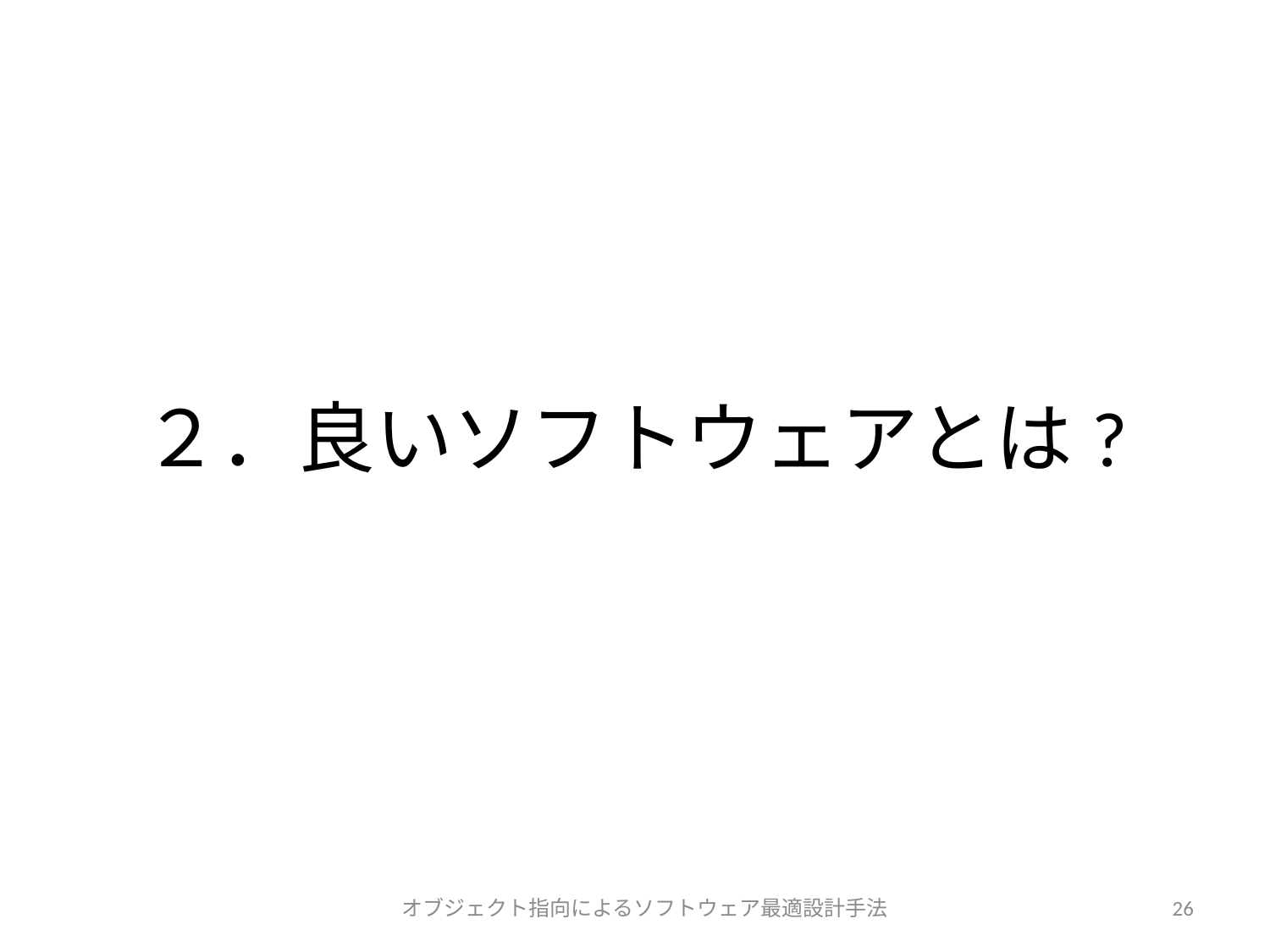

# ２．良いソフトウェアとは?

オブジェクト指向によるソフトウェア最適設計手法
26